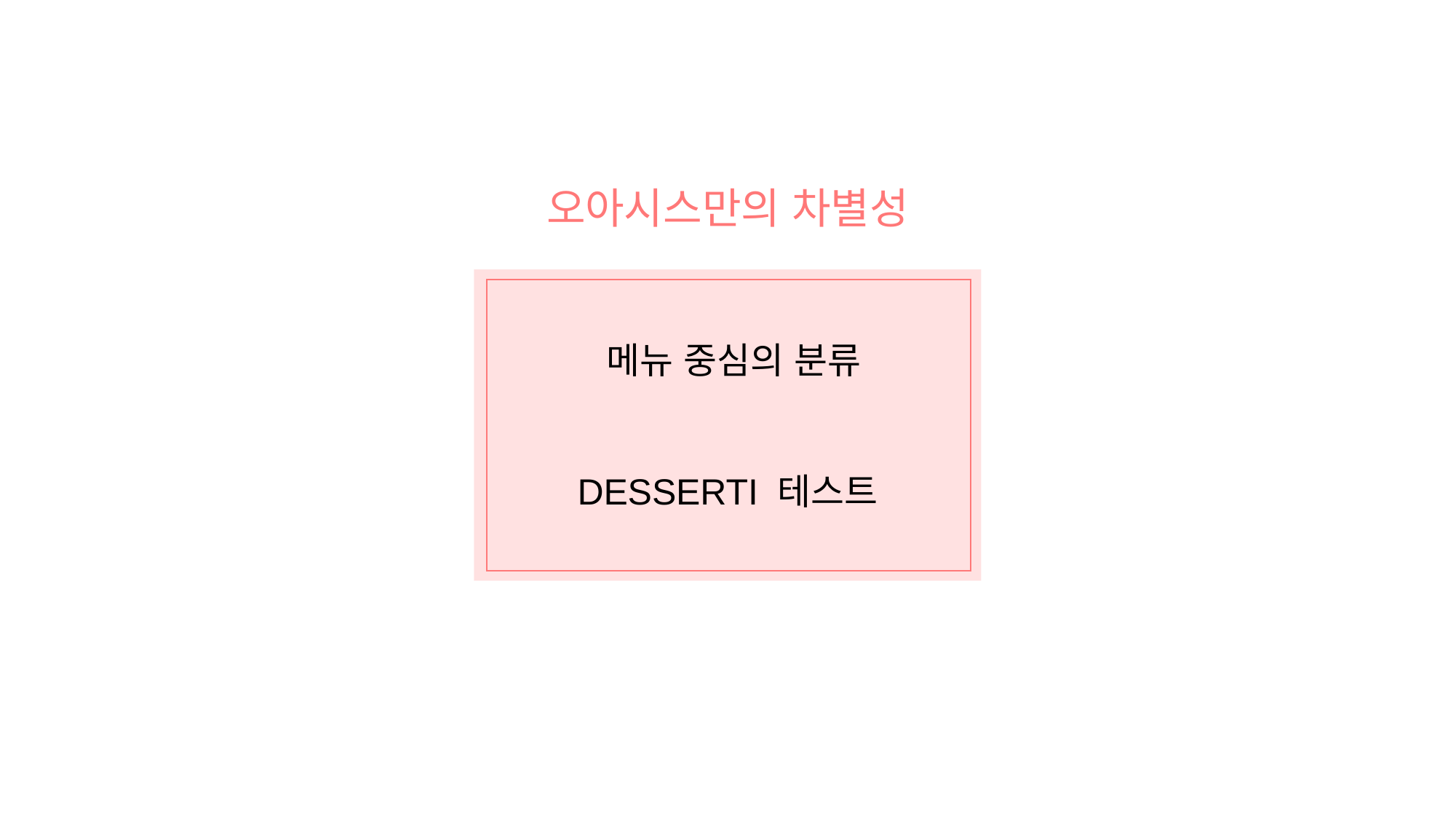

오아시스만의 차별성

  메뉴 중심의 분류

DESSERTI 테스트